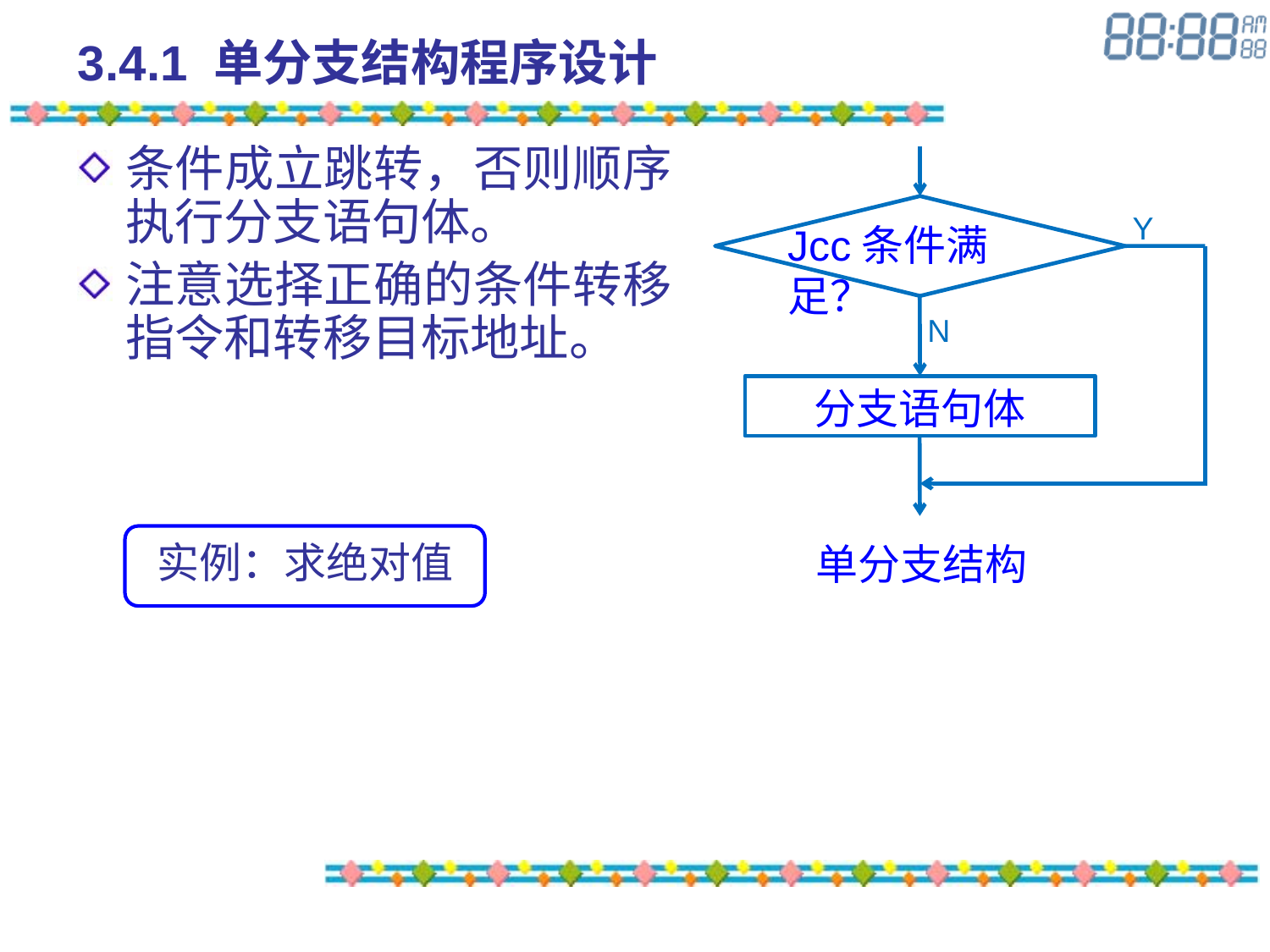

# 3.4.1 单分支结构程序设计
条件成立跳转，否则顺序执行分支语句体。
注意选择正确的条件转移指令和转移目标地址。

Y
Jcc条件满足？
N
分支语句体
实例：求绝对值

单分支结构